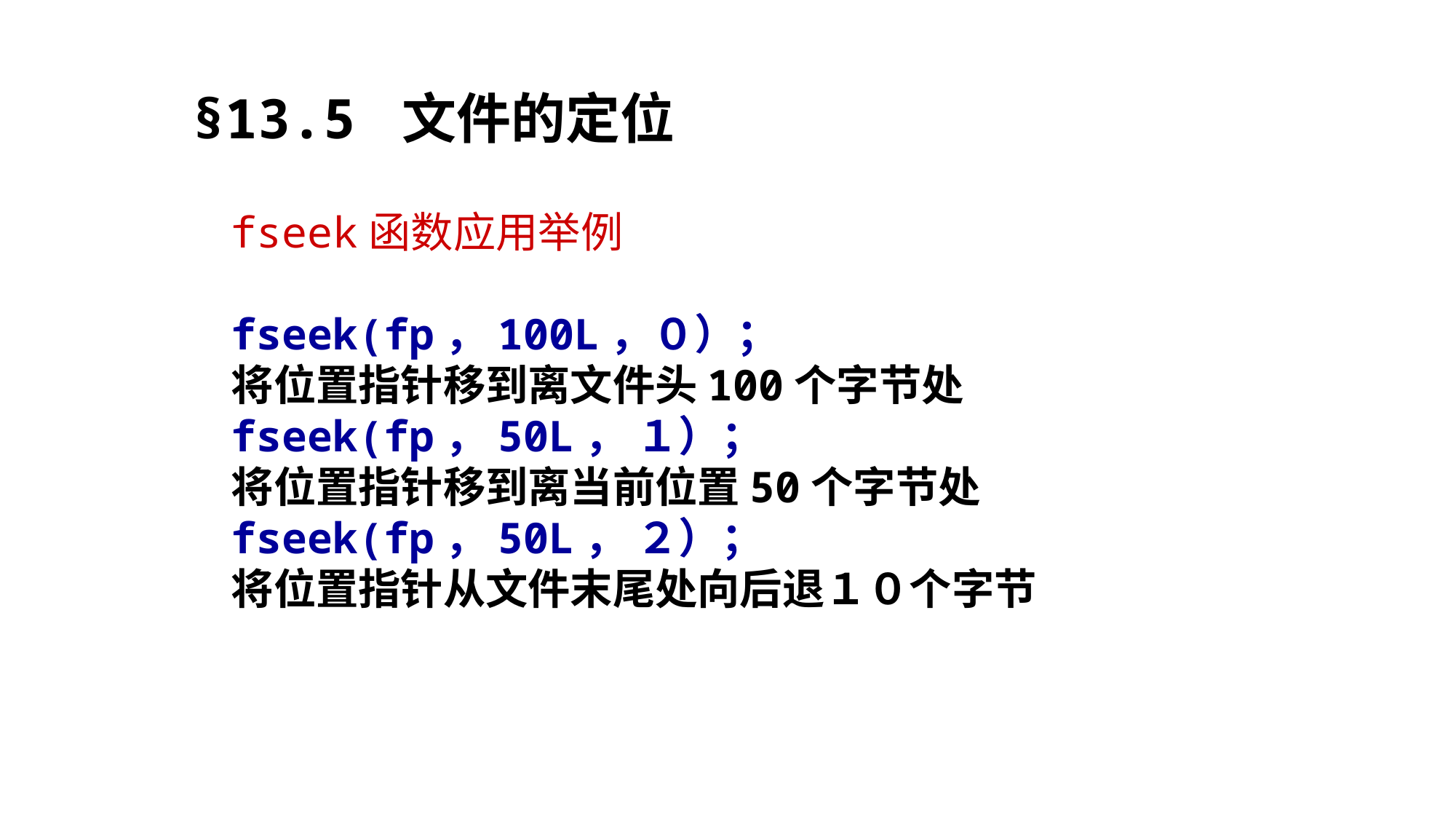

§13.5 文件的定位
fseek函数应用举例

fseek(fp，100L，０）；
将位置指针移到离文件头100个字节处
fseek(fp，50L， １）；
将位置指针移到离当前位置50个字节处
fseek(fp，50L， ２）；
将位置指针从文件末尾处向后退１０个字节